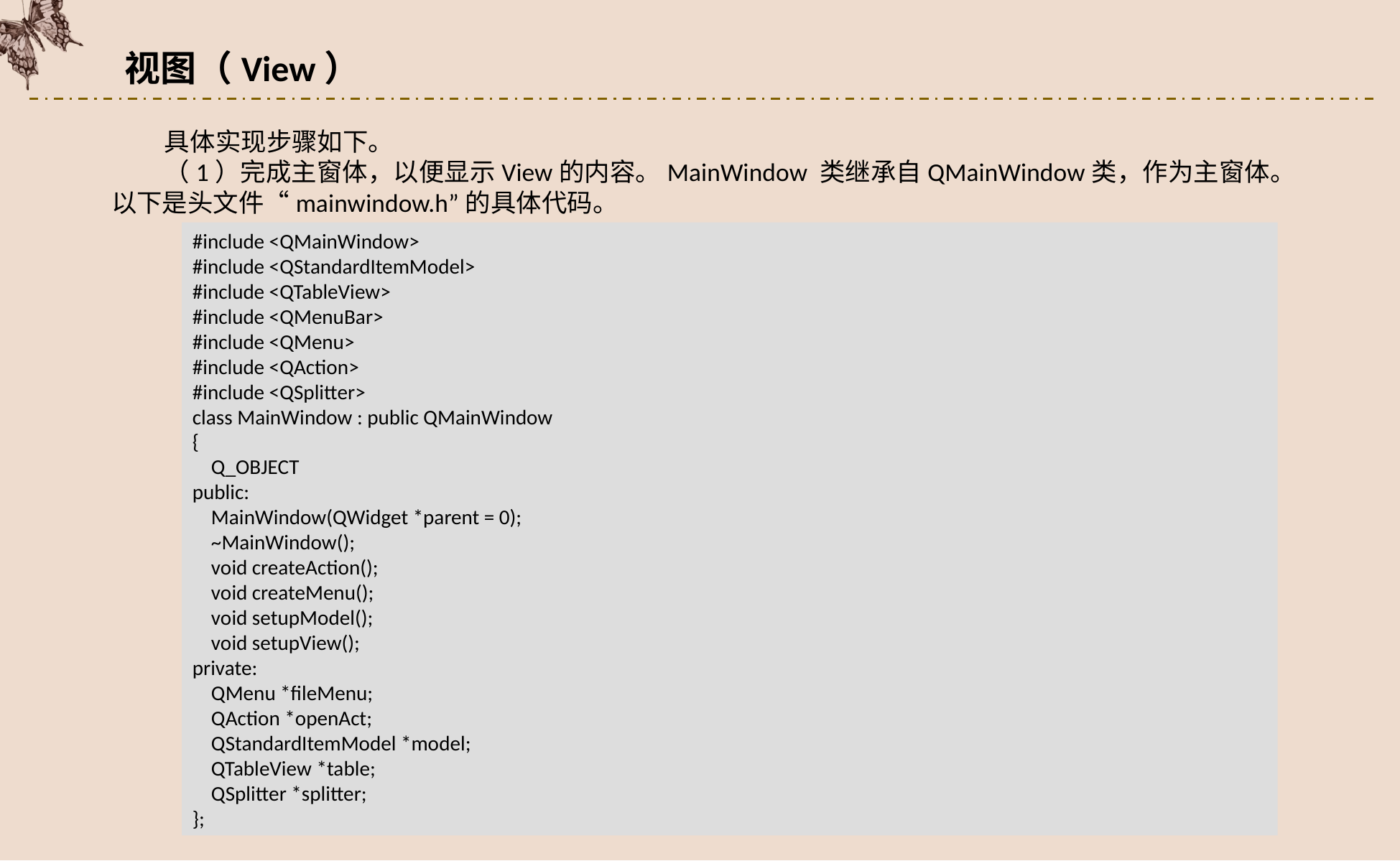

视图（View）
具体实现步骤如下。
（1）完成主窗体，以便显示View的内容。MainWindow 类继承自QMainWindow类，作为主窗体。以下是头文件“mainwindow.h”的具体代码。
#include <QMainWindow>
#include <QStandardItemModel>
#include <QTableView>
#include <QMenuBar>
#include <QMenu>
#include <QAction>
#include <QSplitter>
class MainWindow : public QMainWindow
{
    Q_OBJECT
public:
    MainWindow(QWidget *parent = 0);
    ~MainWindow();
    void createAction();
    void createMenu();
    void setupModel();
    void setupView();
private:
    QMenu *fileMenu;
    QAction *openAct;
    QStandardItemModel *model;
    QTableView *table;
    QSplitter *splitter;
};